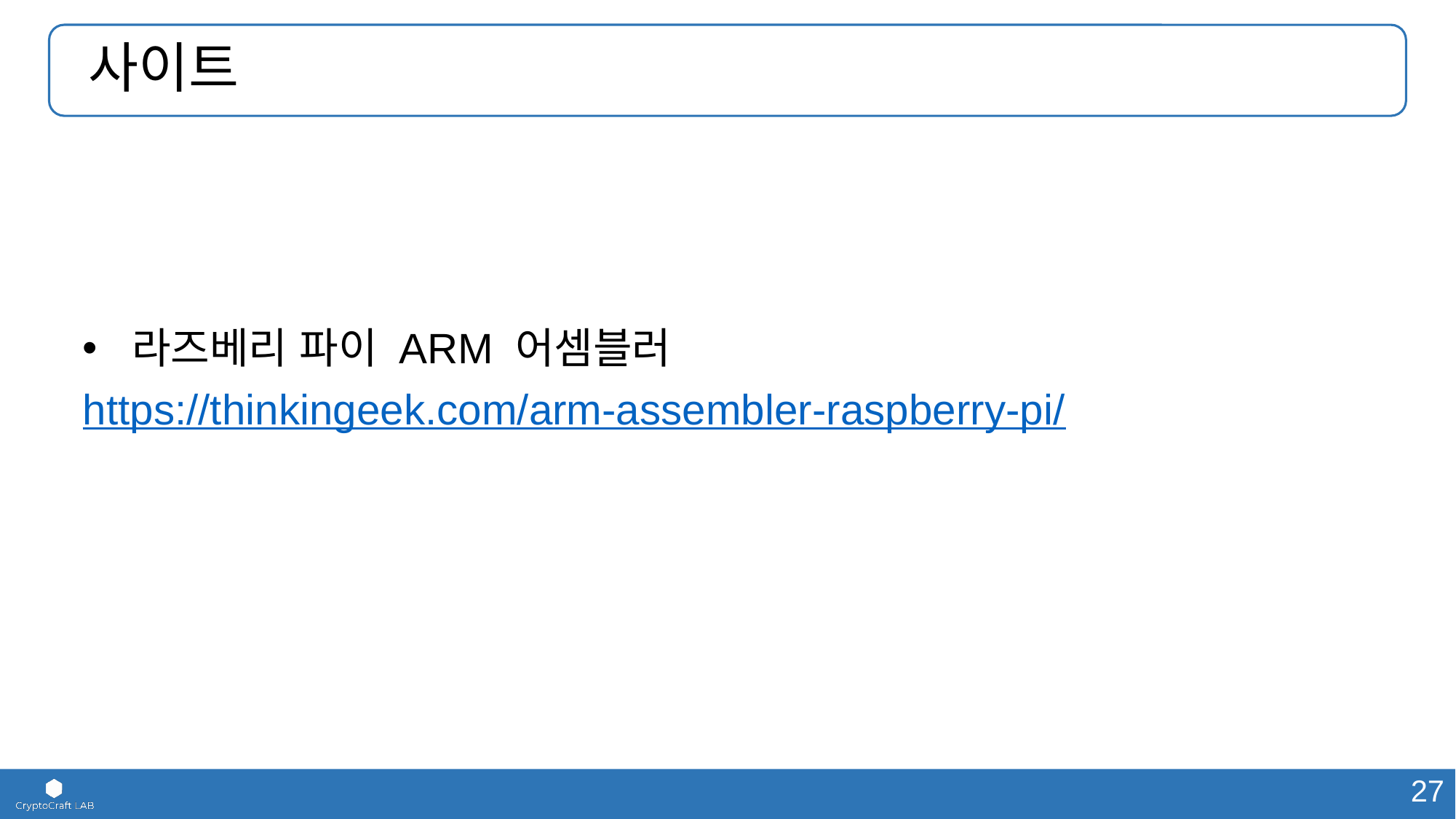

# 사이트
 라즈베리 파이 ARM 어셈블러
https://thinkingeek.com/arm-assembler-raspberry-pi/